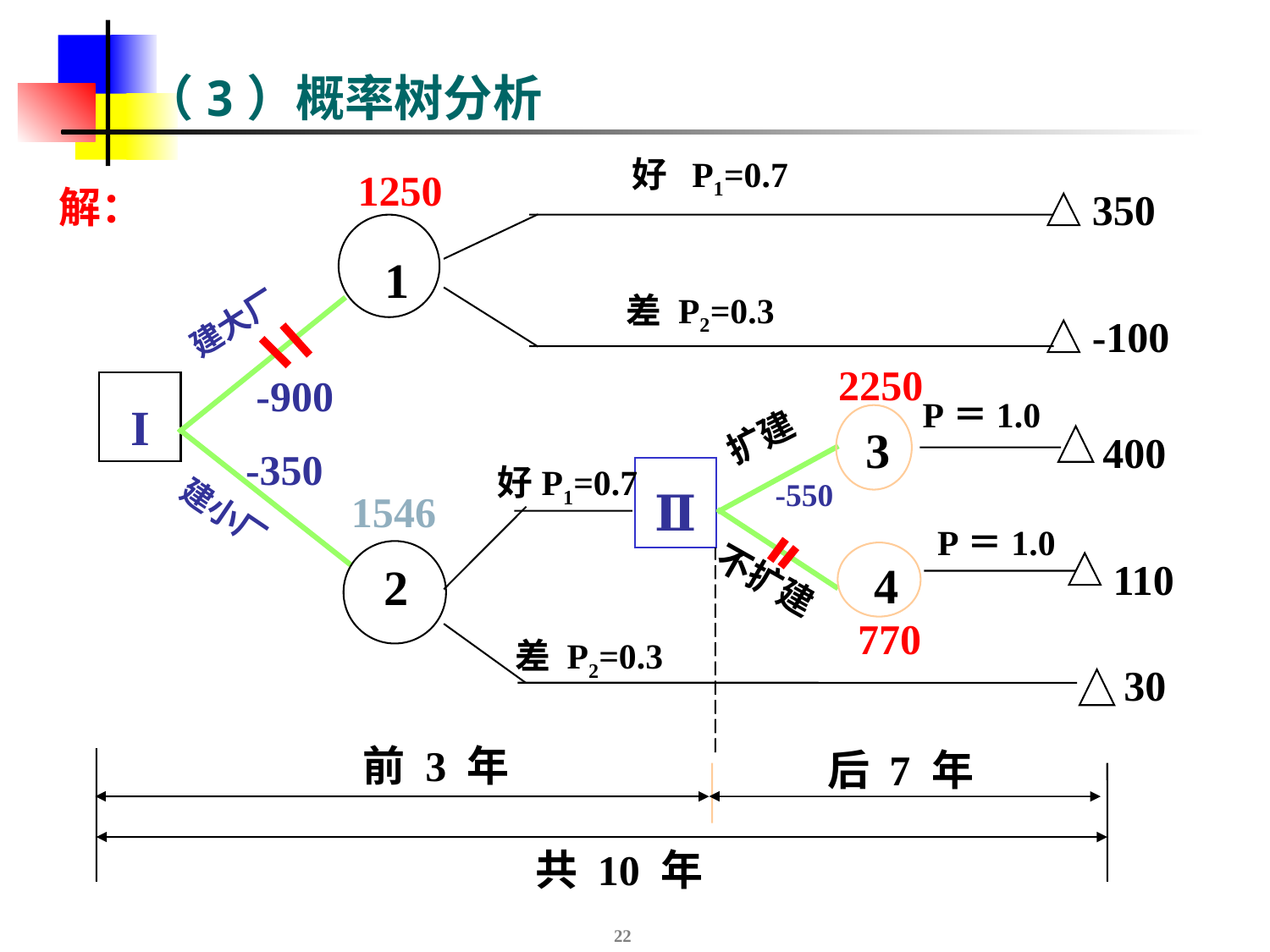

# （3）概率树分析
好  P1=0.7
1250
解：
350

1
差 P2=0.3
建大厂

-100

2250
-900
I
P＝1.0
扩建
3

400

-350
好P1=0.7

Ⅱ
-550
1546
建小厂
P＝1.0

4
2
110

不扩建

770
差 P2=0.3

30

后 7 年
前 3 年

共 10 年

22